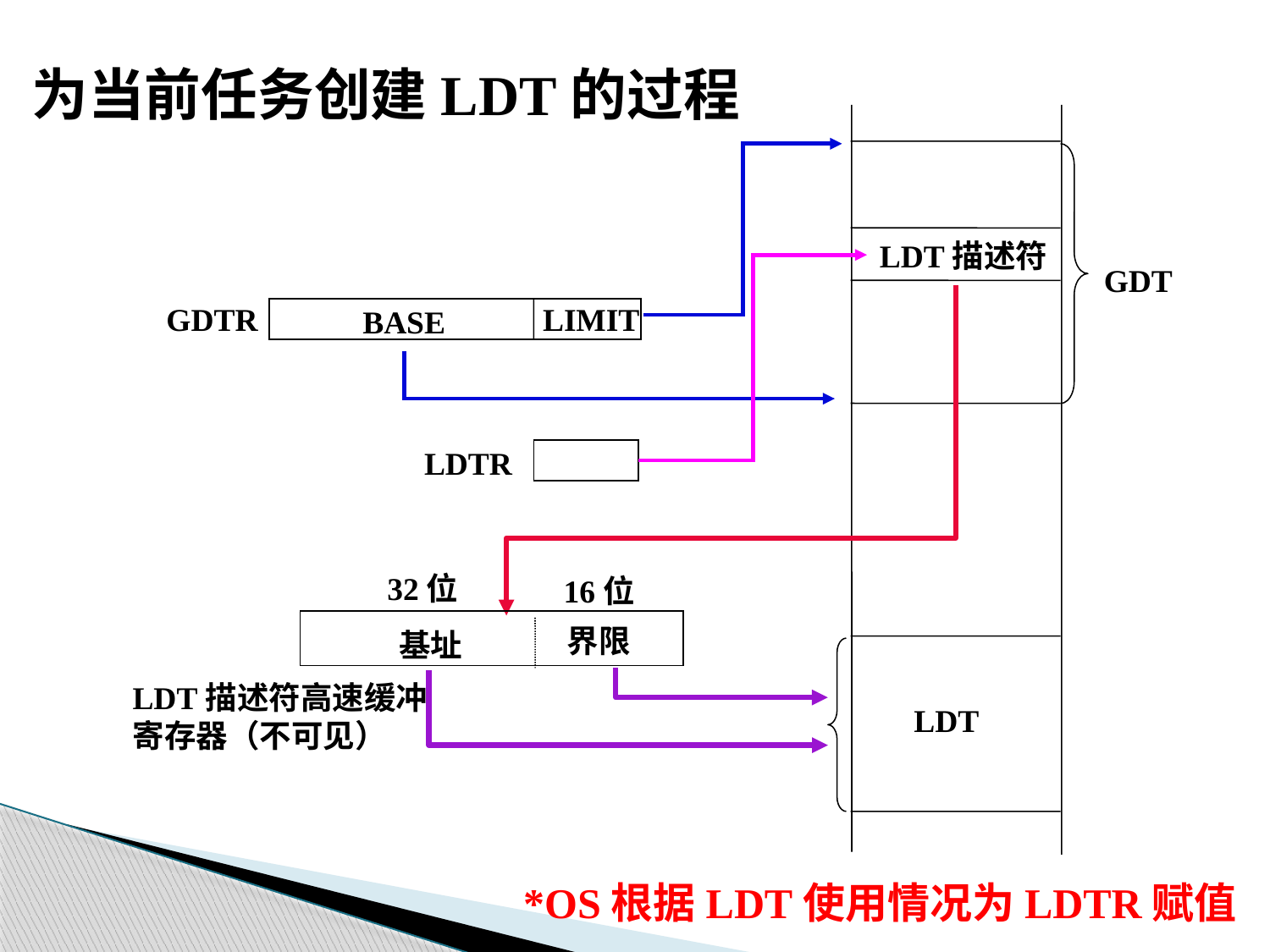

为当前任务创建LDT的过程

LDT描述符
GDT

GDTR
LIMIT
BASE

LDTR

32位
16位

界限

基址

LDT描述符高速缓冲
寄存器（不可见）
LDT

*OS根据LDT使用情况为LDTR赋值